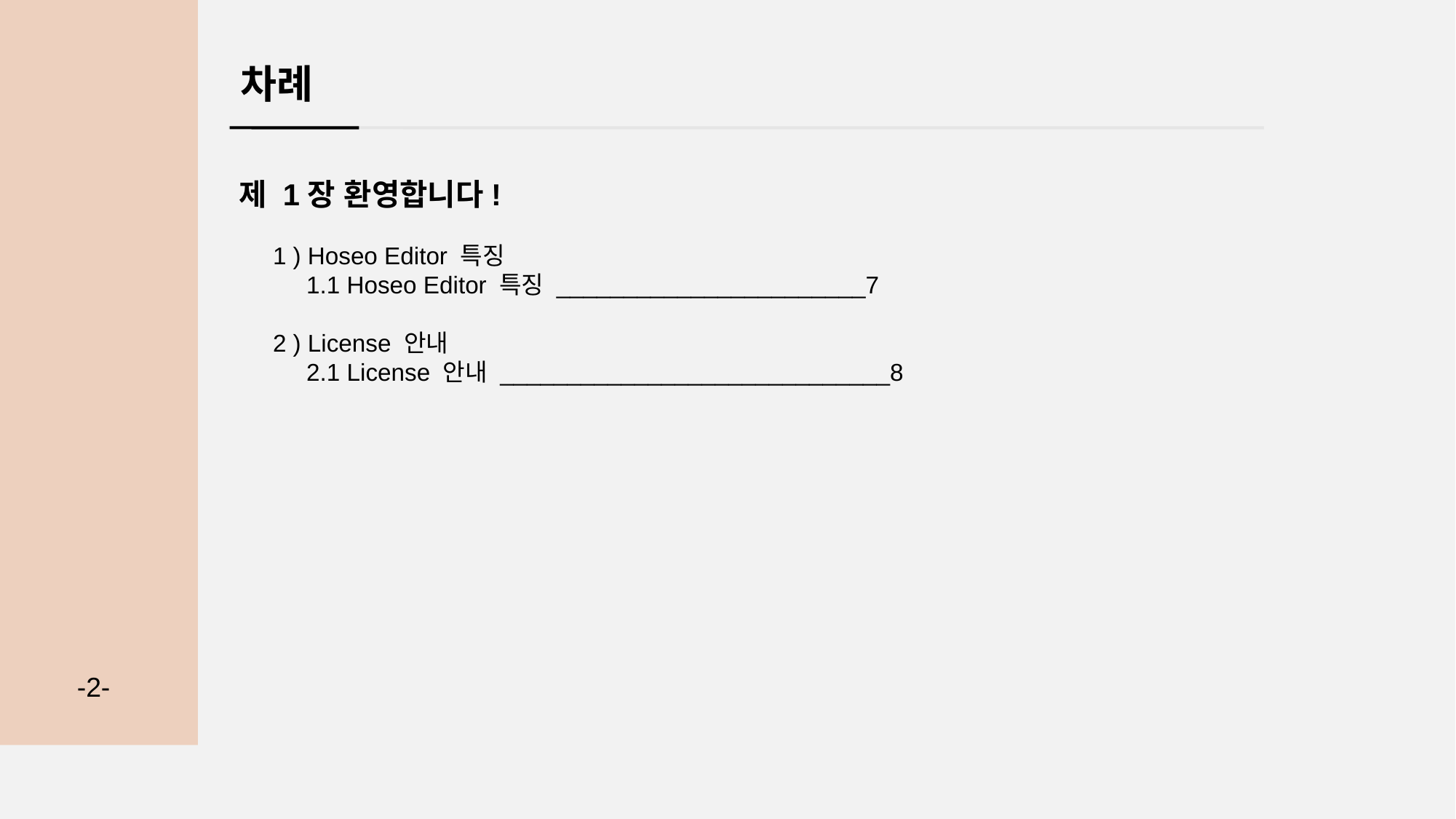

차례

제 1장 환영합니다!

     1 ) Hoseo Editor 특징
          1.1 Hoseo Editor 특징 _______________________7

     2 ) License 안내
          2.1 License 안내 _____________________________8
-2-